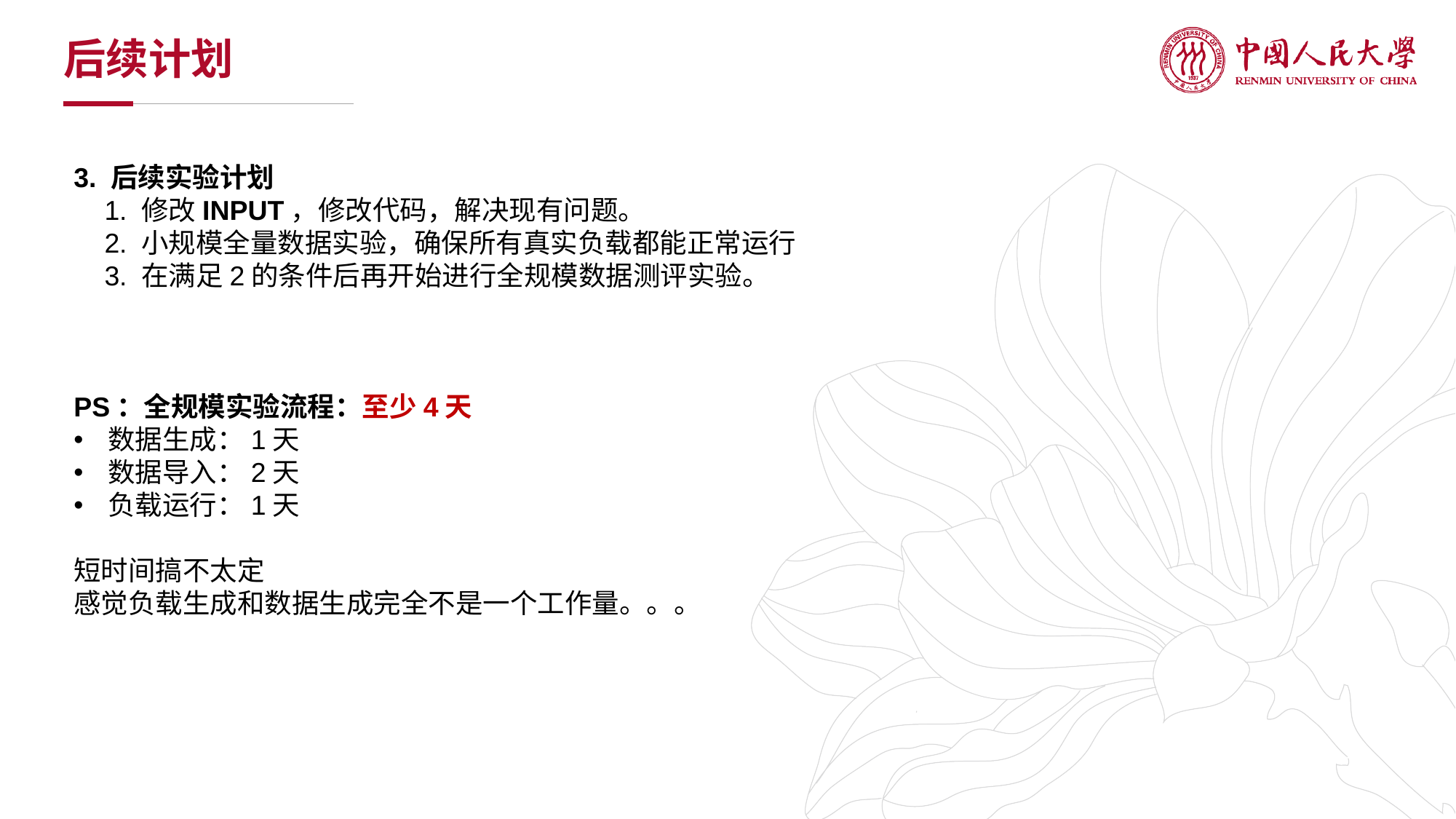

后续计划

3. 后续实验计划
    1. 修改INPUT，修改代码，解决现有问题。
    2. 小规模全量数据实验，确保所有真实负载都能正常运行
    3. 在满足2的条件后再开始进行全规模数据测评实验。

PS：全规模实验流程：至少4天
数据生成：1天
数据导入：2天
负载运行：1天

短时间搞不太定
感觉负载生成和数据生成完全不是一个工作量。。。